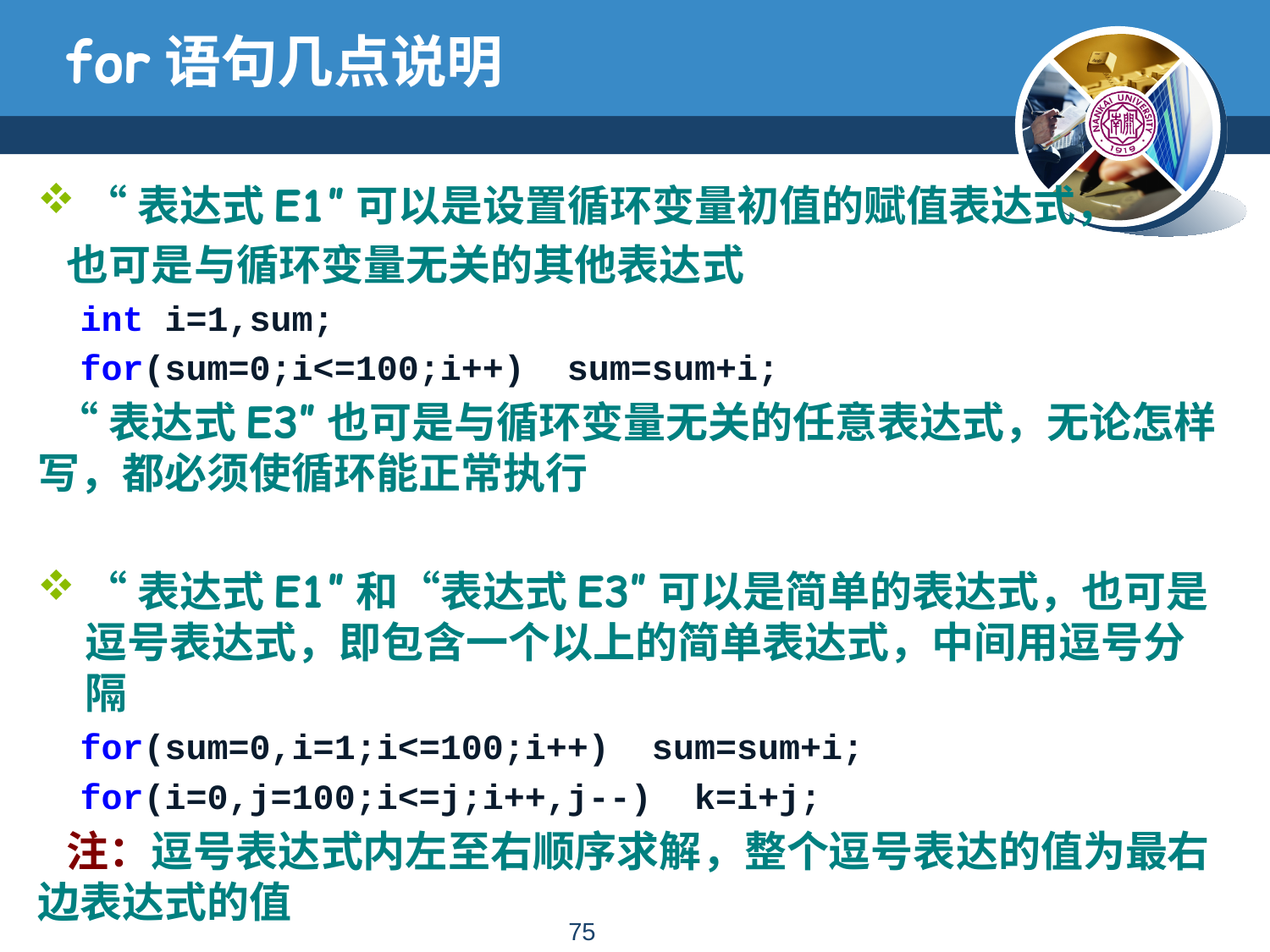

# for语句几点说明
“表达式E1”可以是设置循环变量初值的赋值表达式，
  也可是与循环变量无关的其他表达式
  int i=1,sum;
  for(sum=0;i<=100;i++)  sum=sum+i;
  “表达式E3”也可是与循环变量无关的任意表达式，无论怎样写，都必须使循环能正常执行

“表达式E1”和“表达式E3”可以是简单的表达式，也可是逗号表达式，即包含一个以上的简单表达式，中间用逗号分隔
  for(sum=0,i=1;i<=100;i++)  sum=sum+i;
  for(i=0,j=100;i<=j;i++,j--)  k=i+j;
  注：逗号表达式内左至右顺序求解，整个逗号表达的值为最右边表达式的值

75